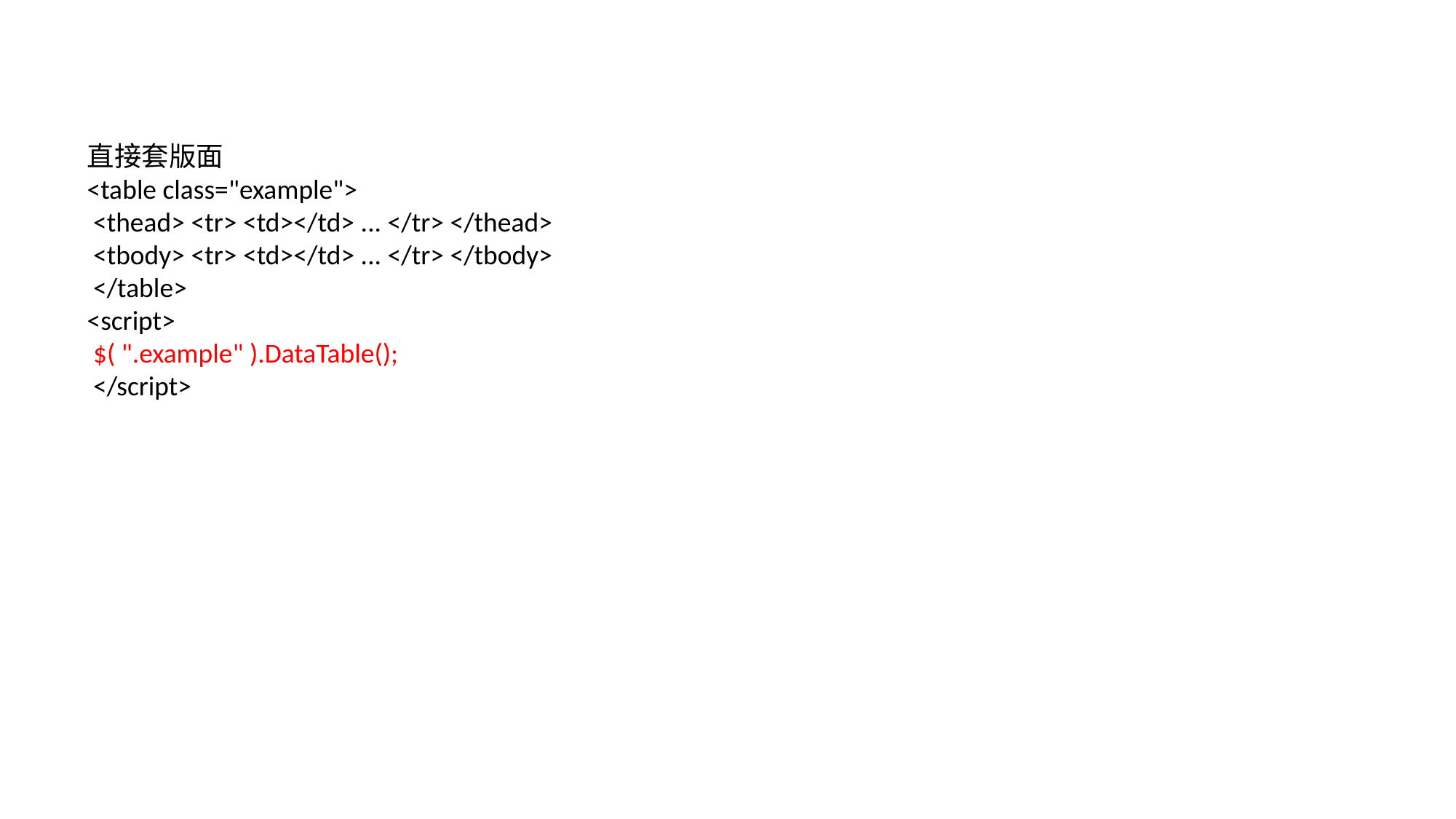

直接套版面
<table class="example">
 <thead> <tr> <td></td> ... </tr> </thead>
 <tbody> <tr> <td></td> ... </tr> </tbody>
 </table>
<script>
 $( ".example" ).DataTable();
 </script>